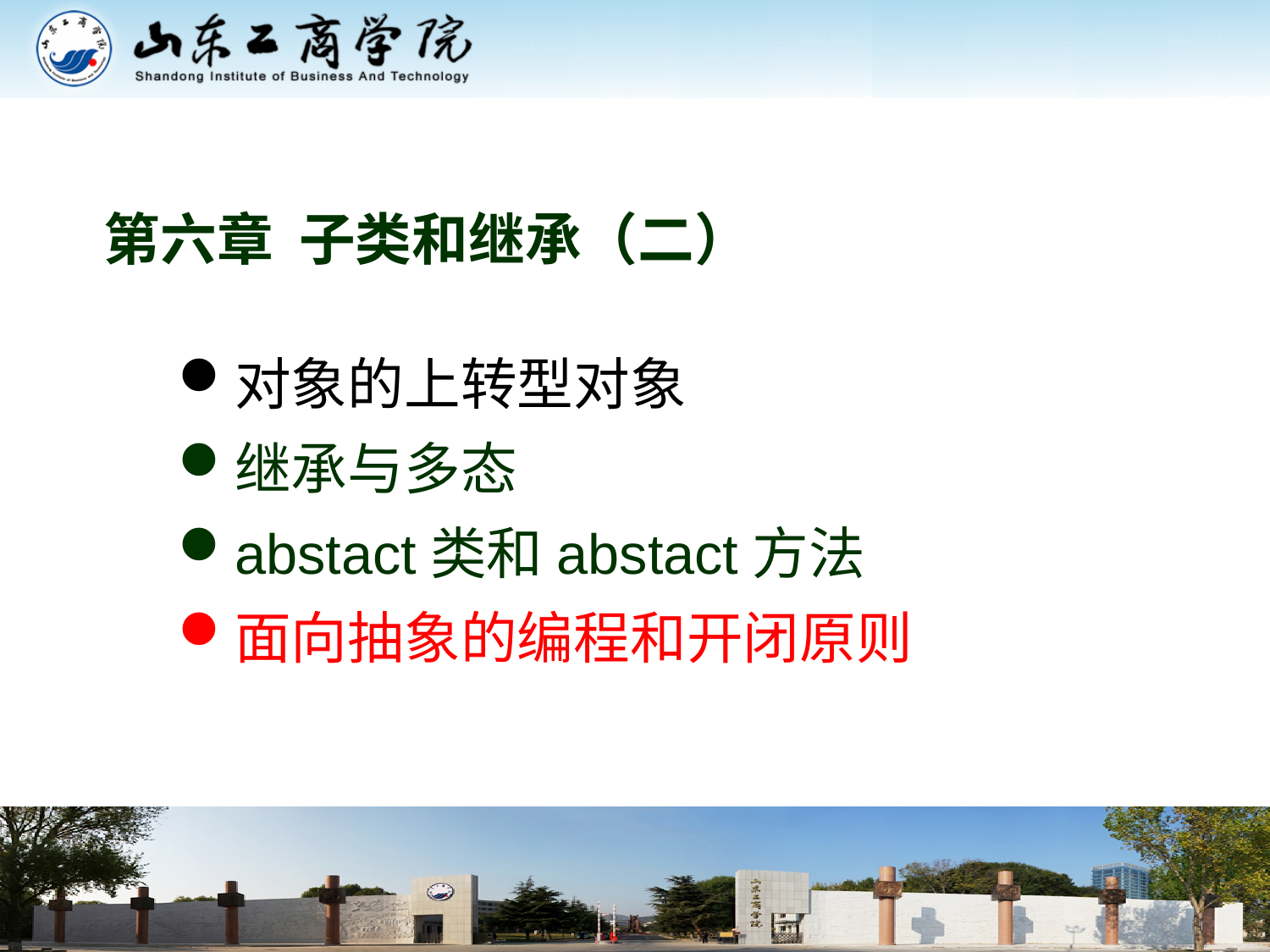

第六章  子类和继承（二）
对象的上转型对象
继承与多态
abstact类和abstact方法
面向抽象的编程和开闭原则